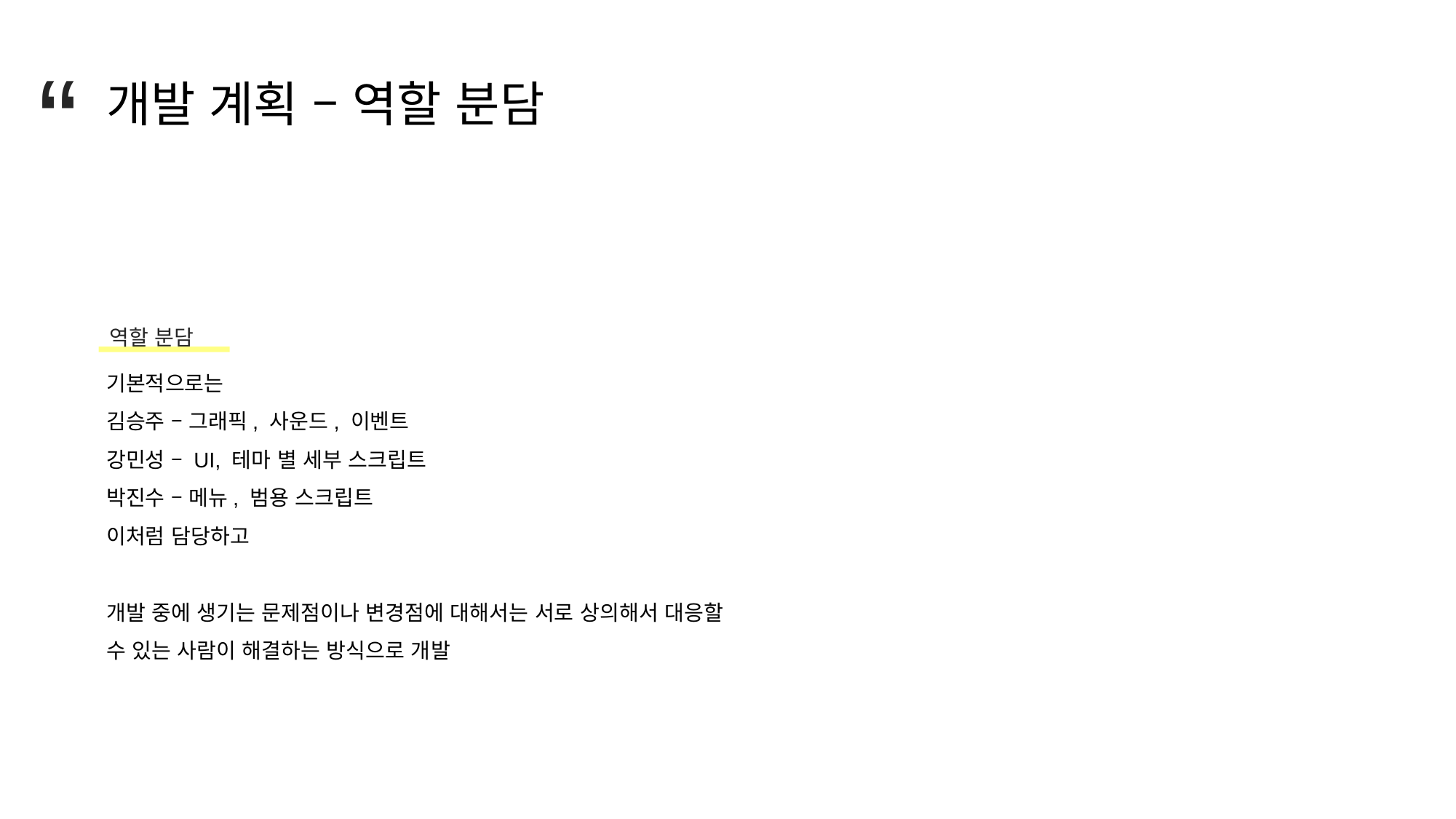

“
개발 계획 – 역할 분담
역할 분담

기본적으로는
김승주 – 그래픽, 사운드, 이벤트
강민성 – UI, 테마 별 세부 스크립트
박진수 – 메뉴, 범용 스크립트
이처럼 담당하고

개발 중에 생기는 문제점이나 변경점에 대해서는 서로 상의해서 대응할 수 있는 사람이 해결하는 방식으로 개발